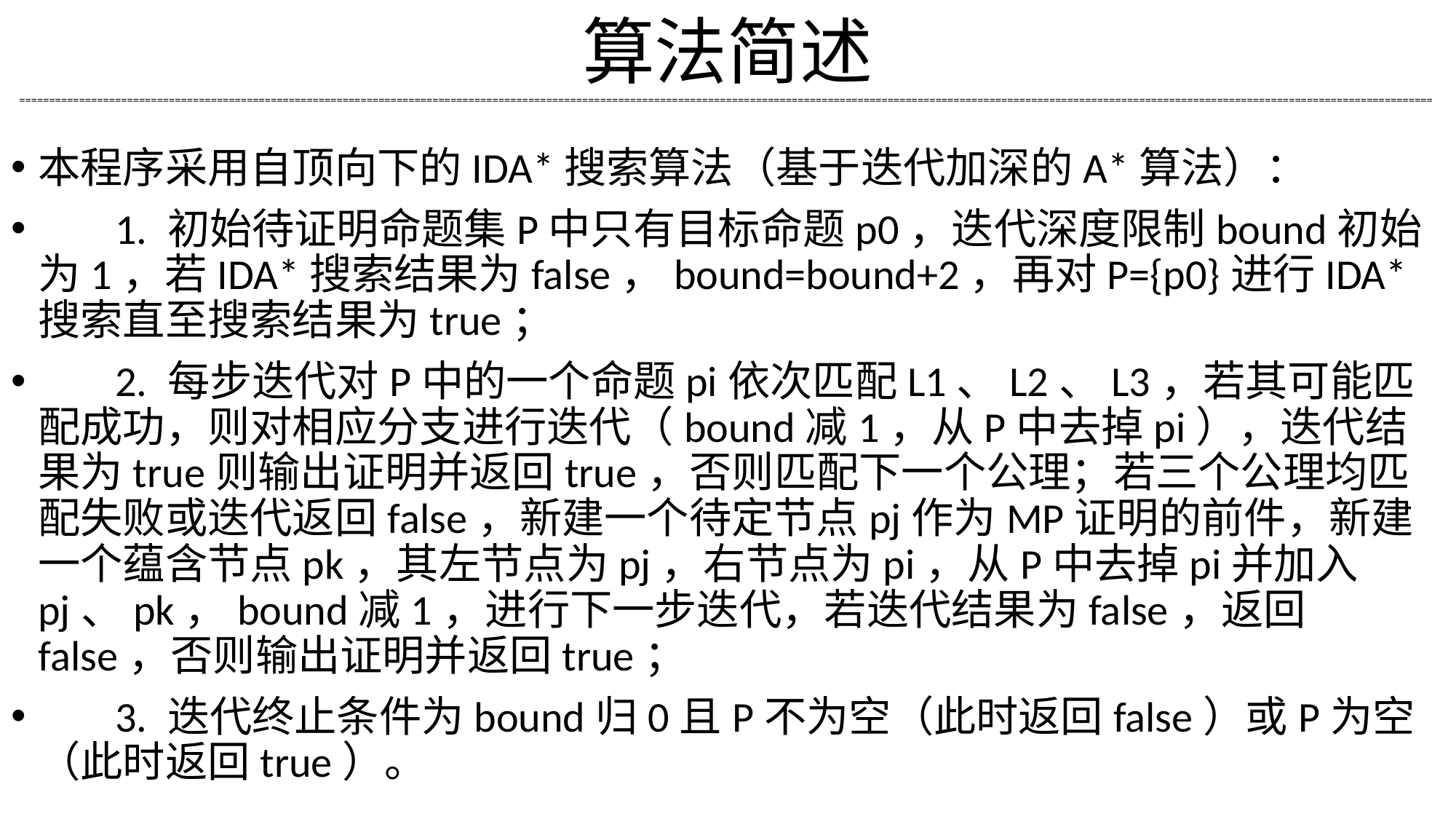

算法简述
============================================================================================================================================================================================================================================
本程序采用自顶向下的IDA*搜索算法（基于迭代加深的A*算法）：
        1. 初始待证明命题集P中只有目标命题p0，迭代深度限制bound初始为1，若IDA*搜索结果为false，bound=bound+2，再对P={p0}进行IDA*搜索直至搜索结果为true；
        2. 每步迭代对P中的一个命题pi依次匹配L1、L2、L3，若其可能匹配成功，则对相应分支进行迭代（bound减1，从P中去掉pi），迭代结果为true则输出证明并返回true，否则匹配下一个公理；若三个公理均匹配失败或迭代返回false，新建一个待定节点pj作为MP证明的前件，新建一个蕴含节点pk，其左节点为pj，右节点为pi，从P中去掉pi并加入pj、pk，bound减1，进行下一步迭代，若迭代结果为false，返回false，否则输出证明并返回true；
        3. 迭代终止条件为bound归0且P不为空（此时返回false）或P为空（此时返回true）。